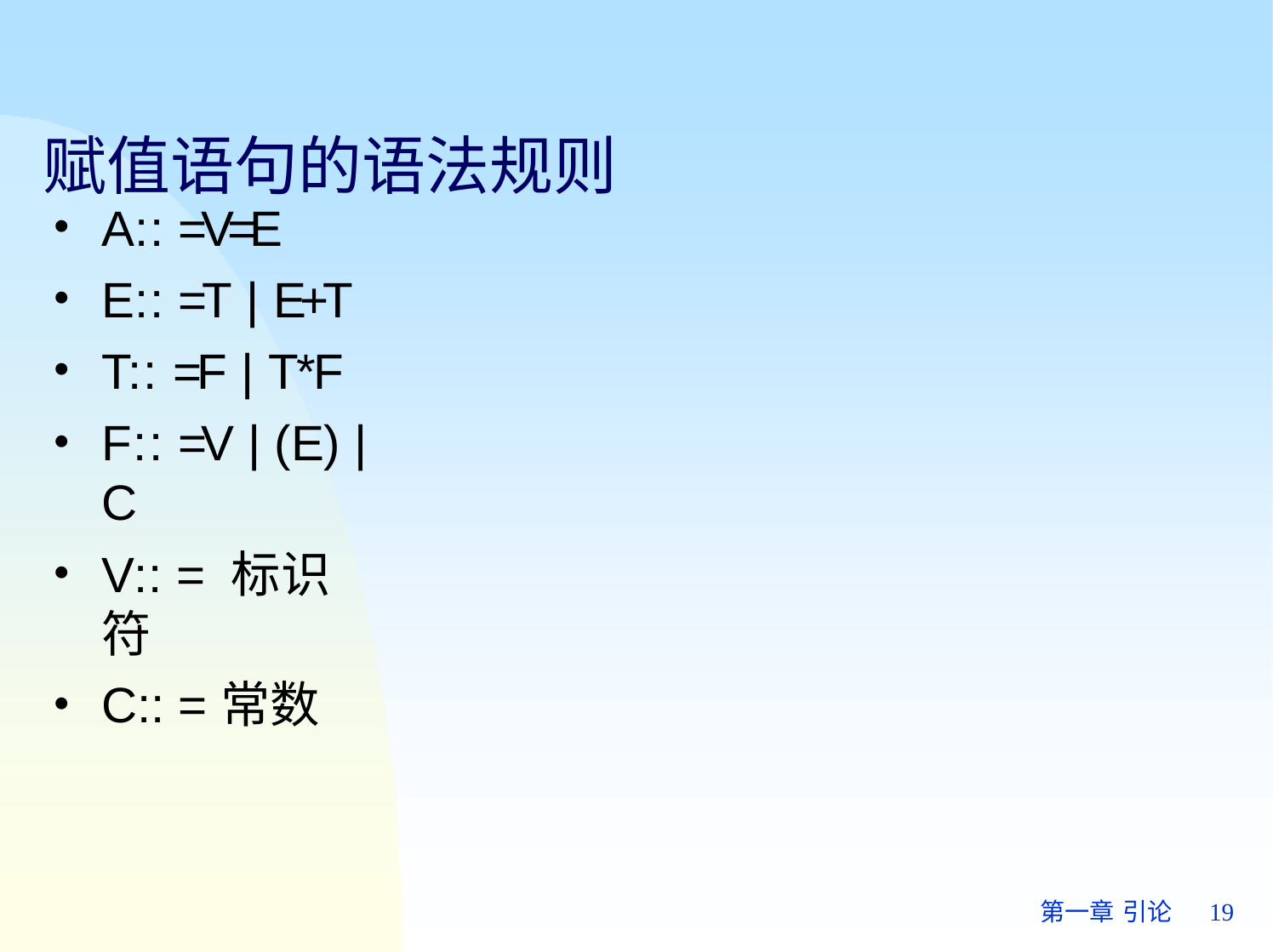

# 赋值语句的语法规则
A:: =V=E
E:: =T | E+T
T:: =F | T*F
F:: =V | (E) | C
V:: = 标识符
C:: =常数
第一章 引论	19